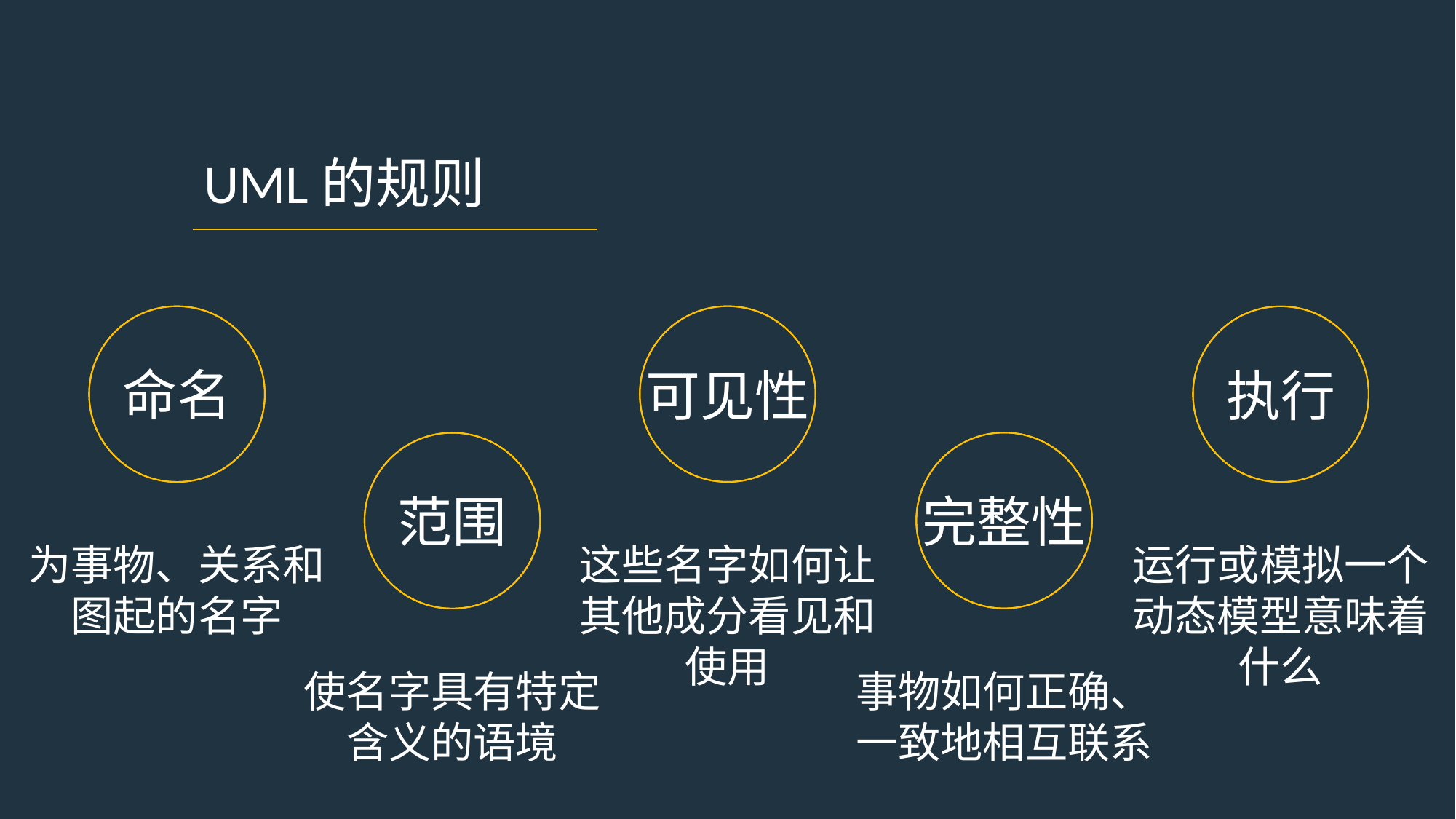

UML的规则

命名
为事物、关系和图起的名字

执行
运行或模拟一个动态模型意味着什么
可见性

完整性
事物如何正确、一致地相互联系

范围
使名字具有特定含义的语境
这些名字如何让其他成分看见和使用